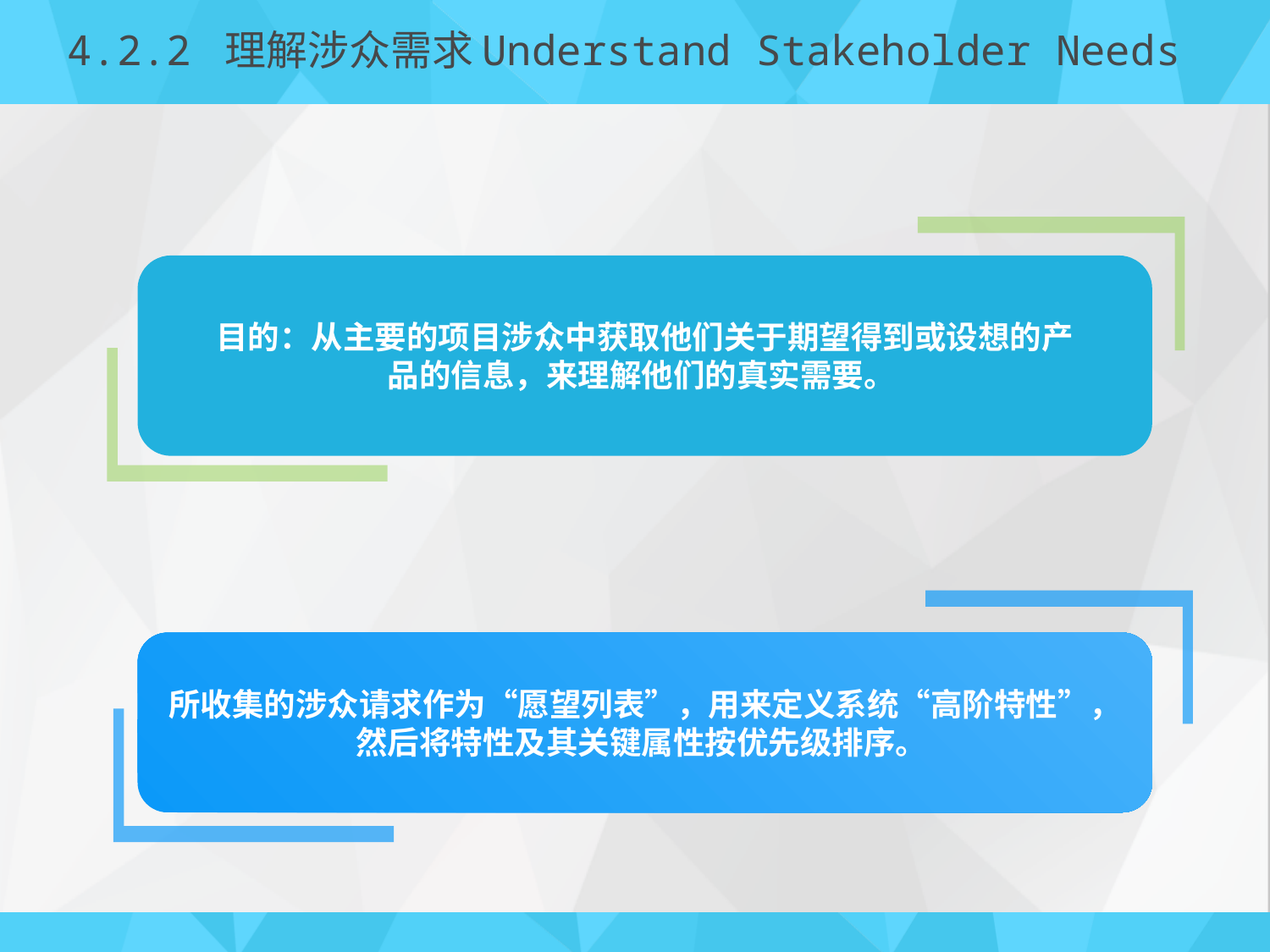

# 4.2.2 理解涉众需求Understand Stakeholder Needs

目的：从主要的项目涉众中获取他们关于期望得到或设想的产
品的信息，来理解他们的真实需要。

所收集的涉众请求作为“愿望列表”，用来定义系统“高阶特性”，
然后将特性及其关键属性按优先级排序。